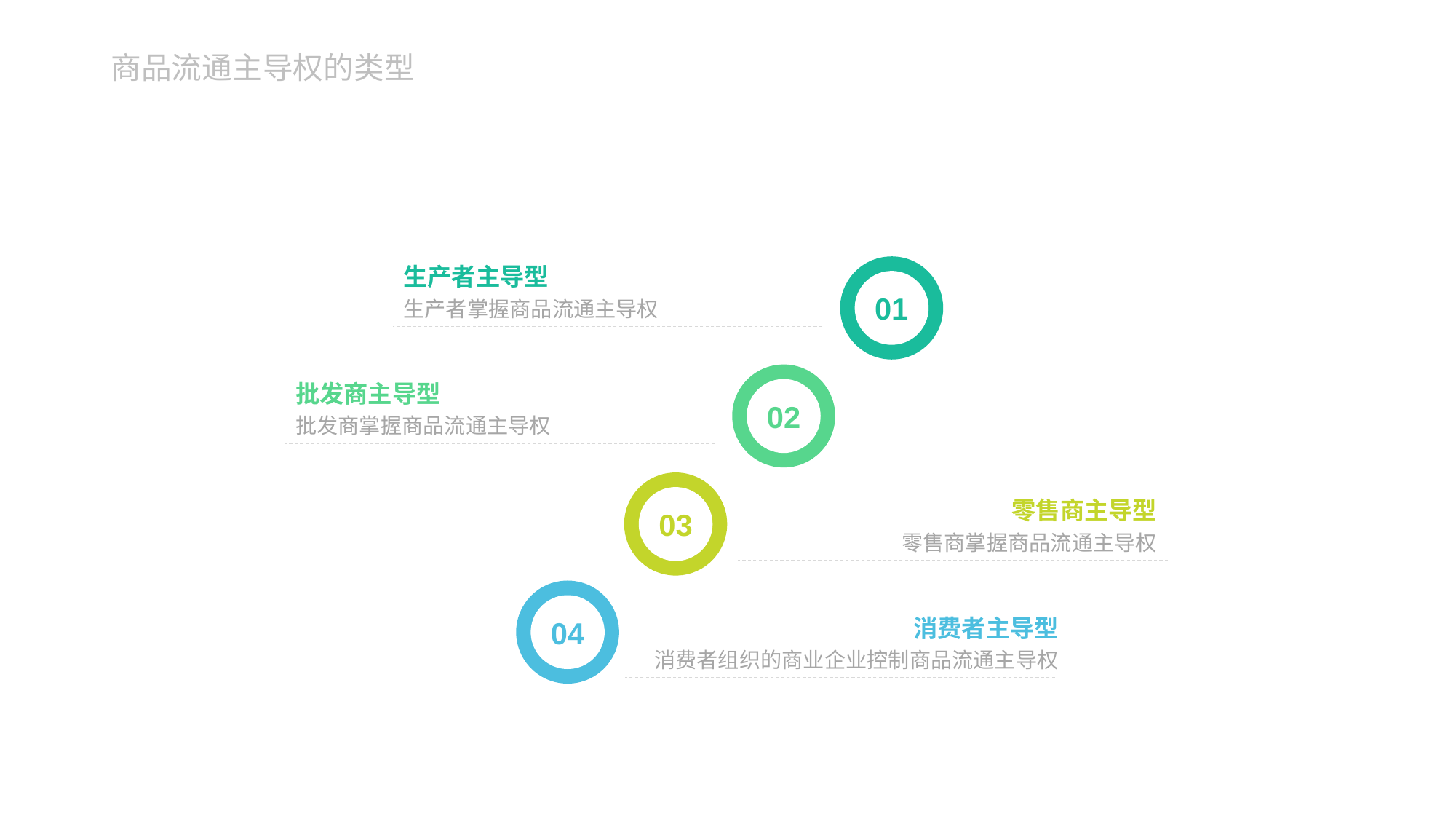

# 商品流通主导权的类型
生产者主导型
生产者掌握商品流通主导权

01
批发商主导型
批发商掌握商品流通主导权

02

零售商主导型
零售商掌握商品流通主导权
03

04
消费者主导型
消费者组织的商业企业控制商品流通主导权